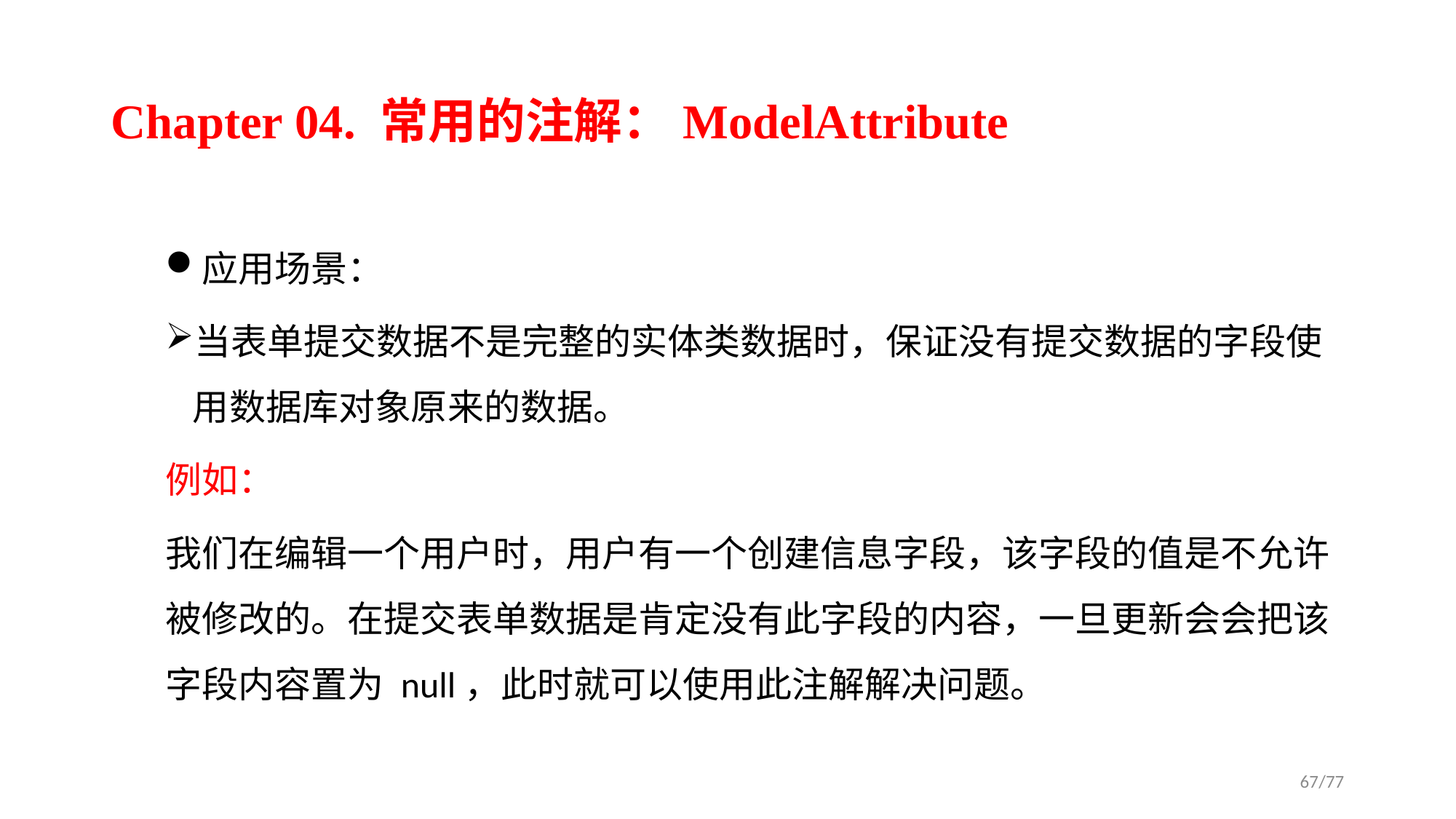

# Chapter 04. 常用的注解：ModelAttribute
应用场景：
当表单提交数据不是完整的实体类数据时，保证没有提交数据的字段使用数据库对象原来的数据。
例如：
我们在编辑一个用户时，用户有一个创建信息字段，该字段的值是不允许被修改的。在提交表单数据是肯定没有此字段的内容，一旦更新会会把该字段内容置为 null，此时就可以使用此注解解决问题。
67